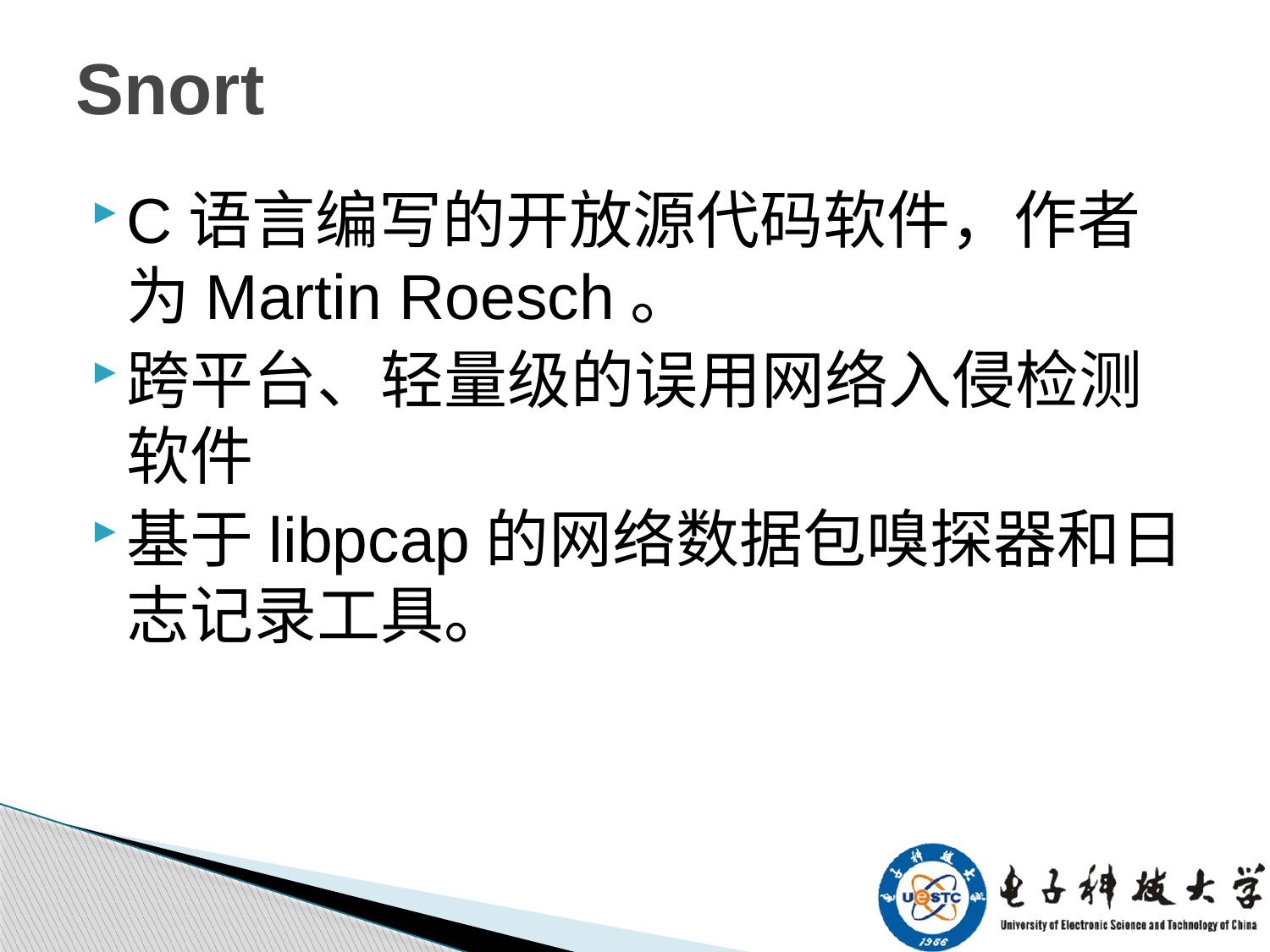

# Snort
C语言编写的开放源代码软件，作者为Martin Roesch。
跨平台、轻量级的误用网络入侵检测软件
基于libpcap的网络数据包嗅探器和日志记录工具。